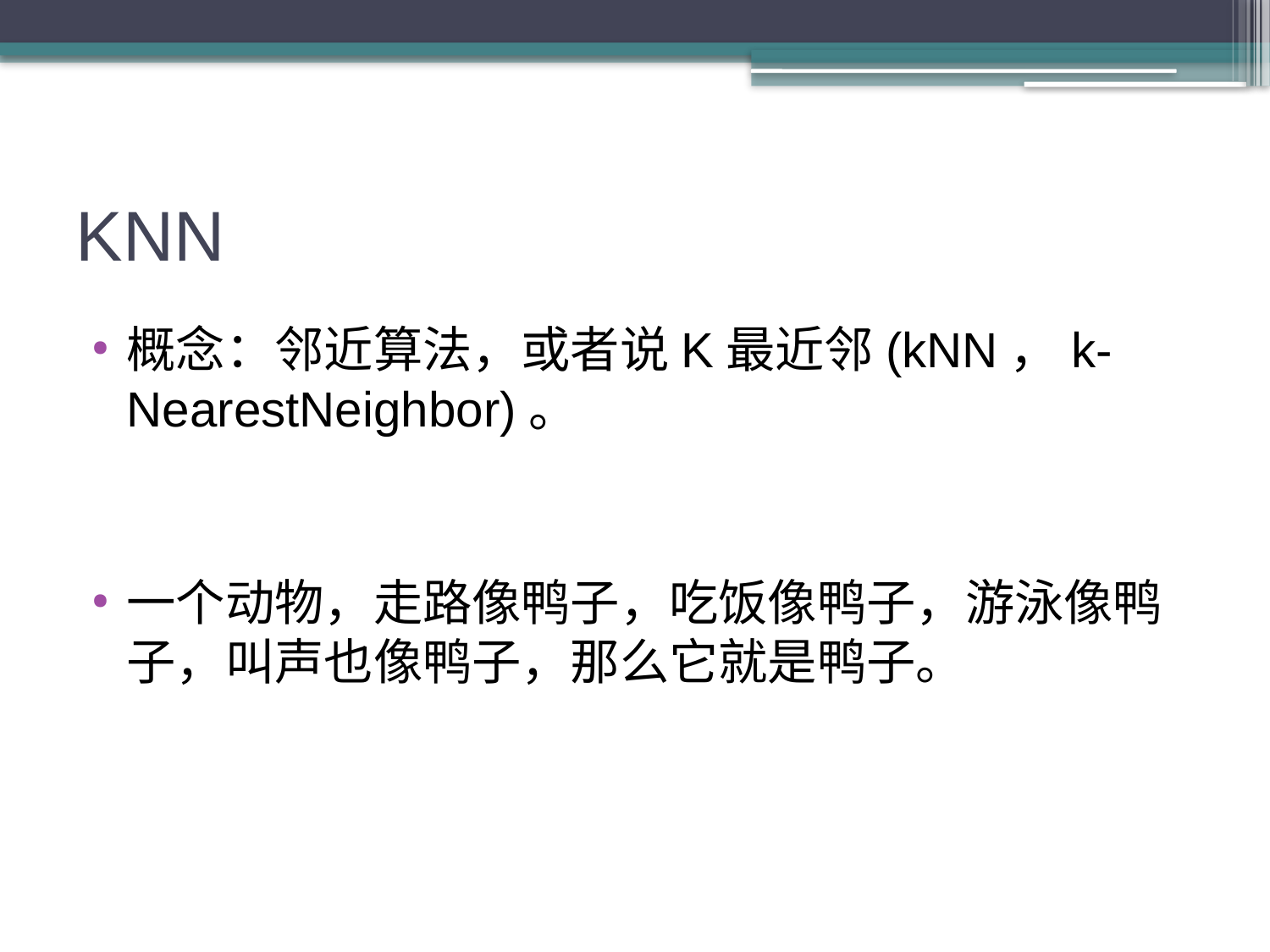

# KNN
概念：邻近算法，或者说K最近邻(kNN，k-NearestNeighbor)。

一个动物，走路像鸭子，吃饭像鸭子，游泳像鸭子，叫声也像鸭子，那么它就是鸭子。